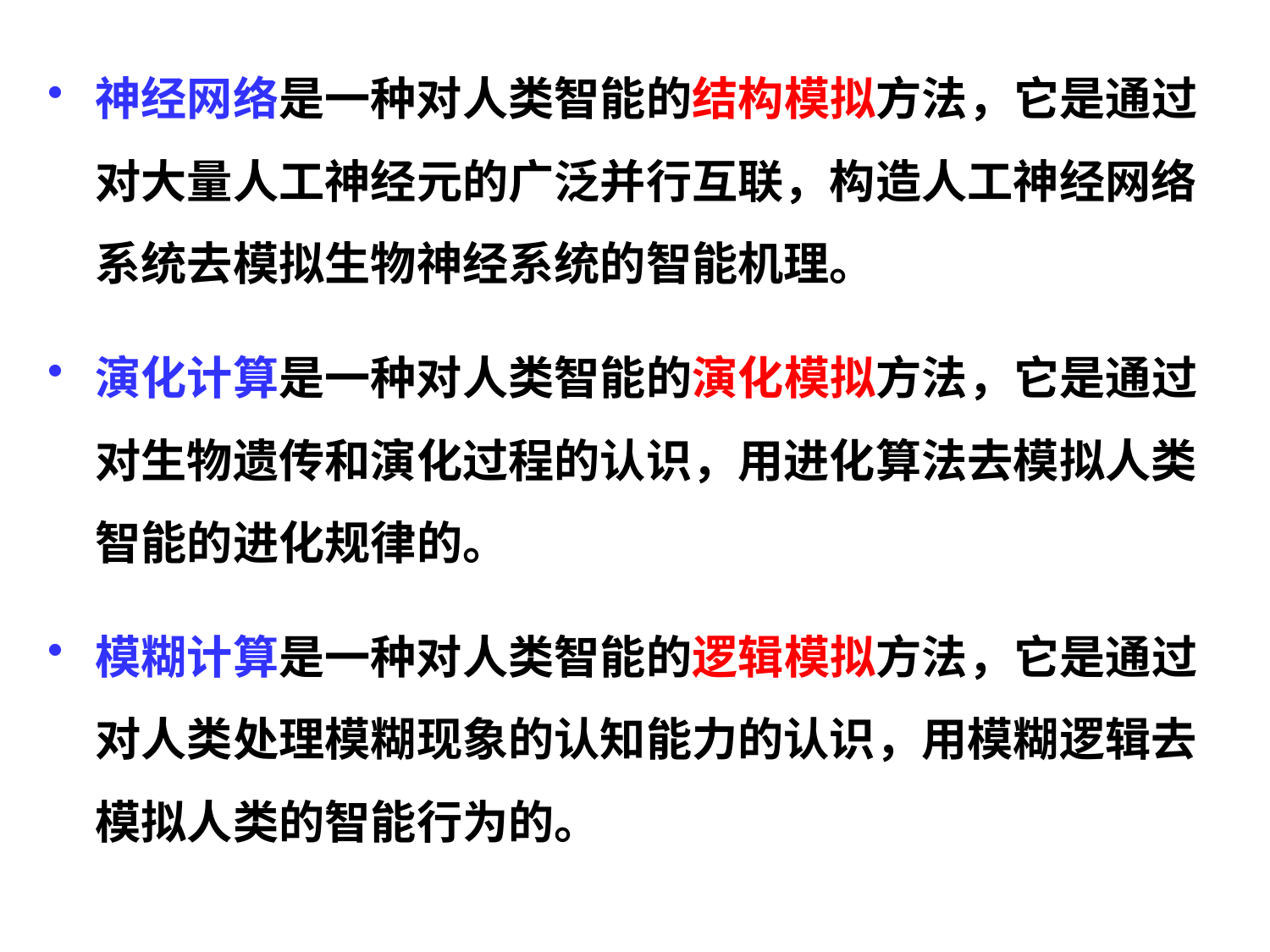

神经网络是一种对人类智能的结构模拟方法，它是通过对大量人工神经元的广泛并行互联，构造人工神经网络系统去模拟生物神经系统的智能机理。
演化计算是一种对人类智能的演化模拟方法，它是通过对生物遗传和演化过程的认识，用进化算法去模拟人类智能的进化规律的。
模糊计算是一种对人类智能的逻辑模拟方法，它是通过对人类处理模糊现象的认知能力的认识，用模糊逻辑去模拟人类的智能行为的。